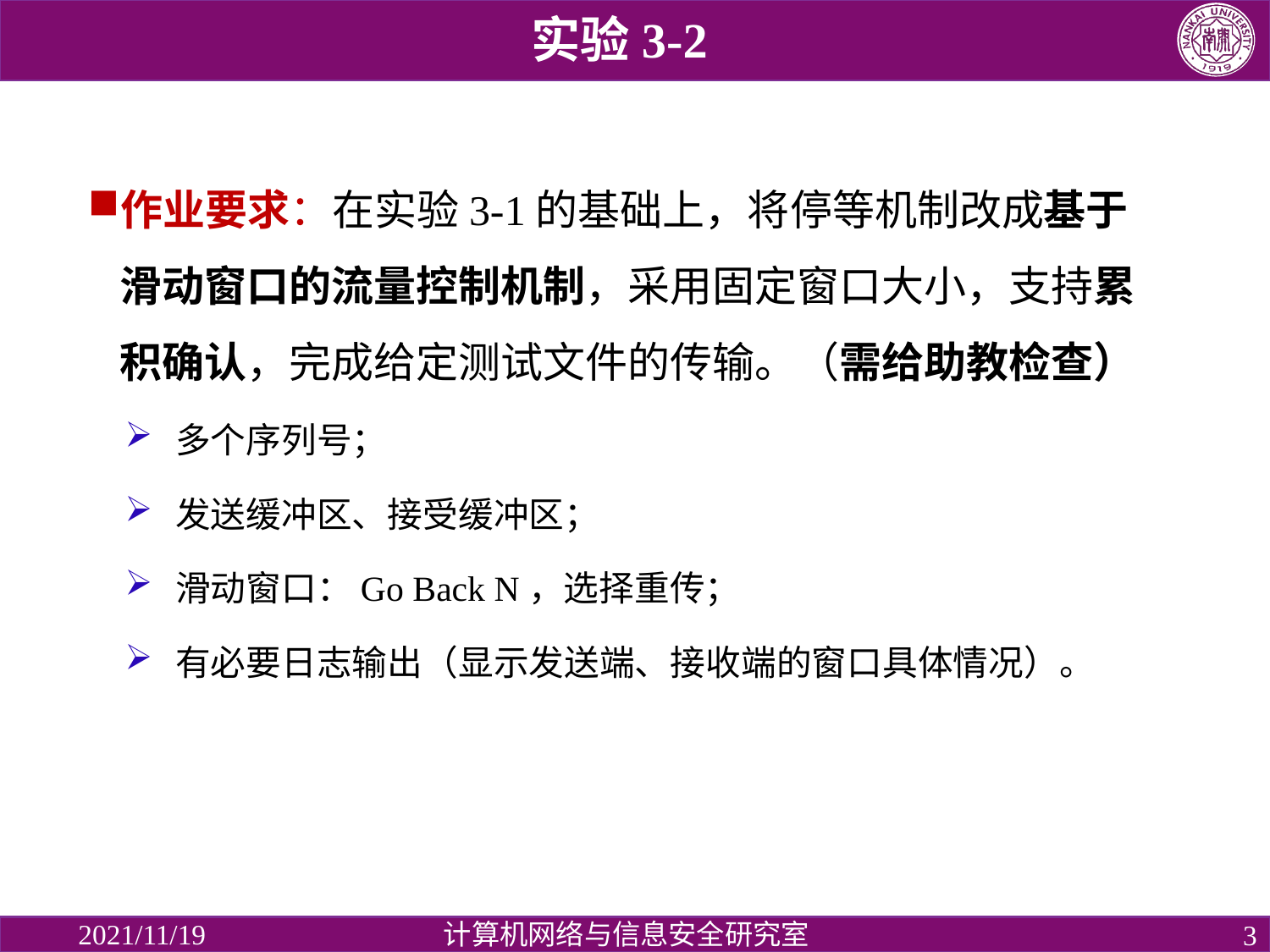

# 实验3-2
作业要求：在实验3-1的基础上，将停等机制改成基于滑动窗口的流量控制机制，采用固定窗口大小，支持累积确认，完成给定测试文件的传输。（需给助教检查）
多个序列号；
发送缓冲区、接受缓冲区；
滑动窗口：Go Back N，选择重传；
有必要日志输出（显示发送端、接收端的窗口具体情况）。